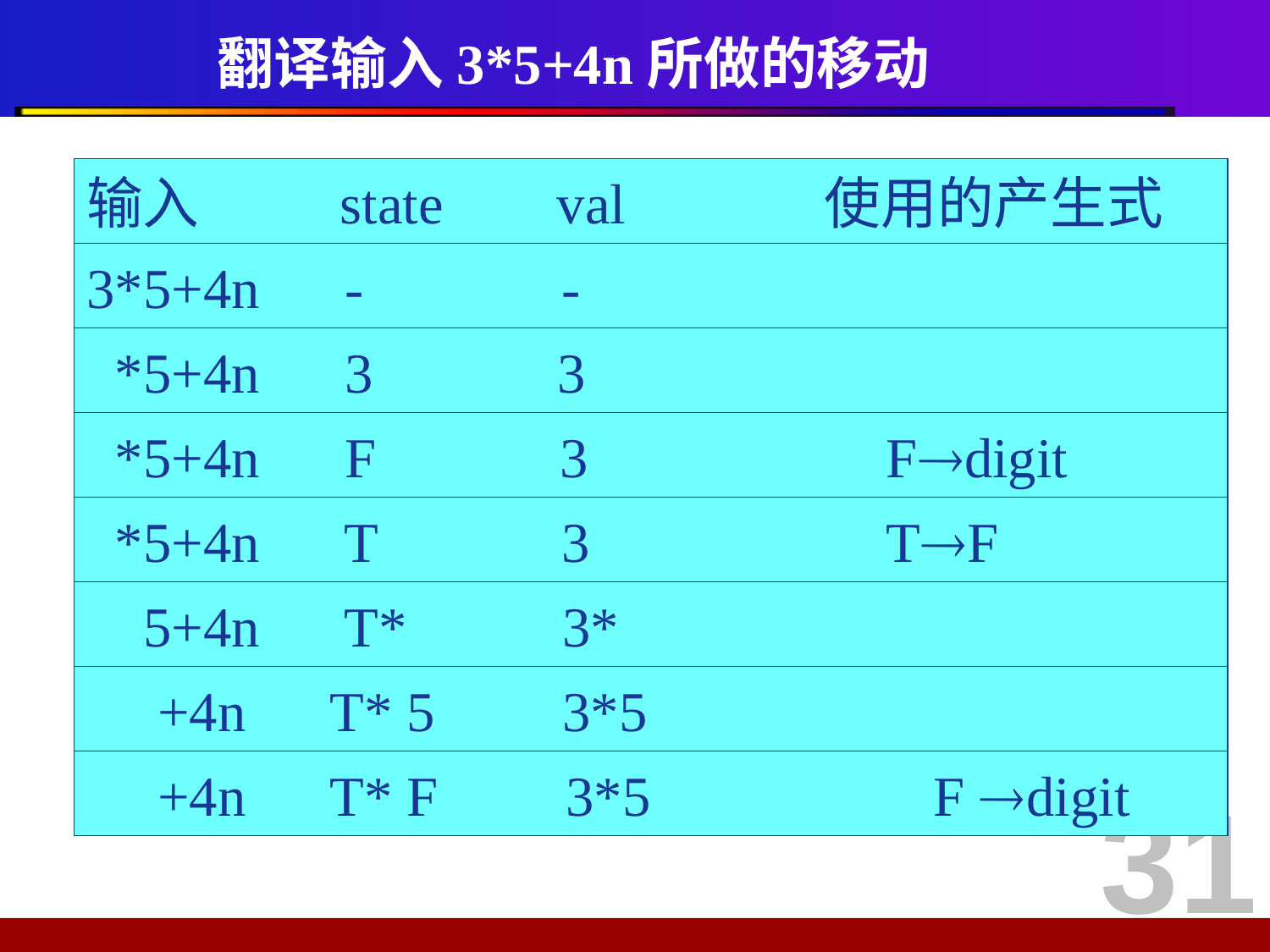

翻译输入3*5+4n所做的移动
输入          state        val             使用的产生式
3*5+4n      -              -
  *5+4n      3             3
  *5+4n      F             3                     F→digit
  *5+4n      T             3                     T→F
    5+4n      T*           3*
     +4n      T* 5         3*5
     +4n      T* F         3*5                    F →digit
31